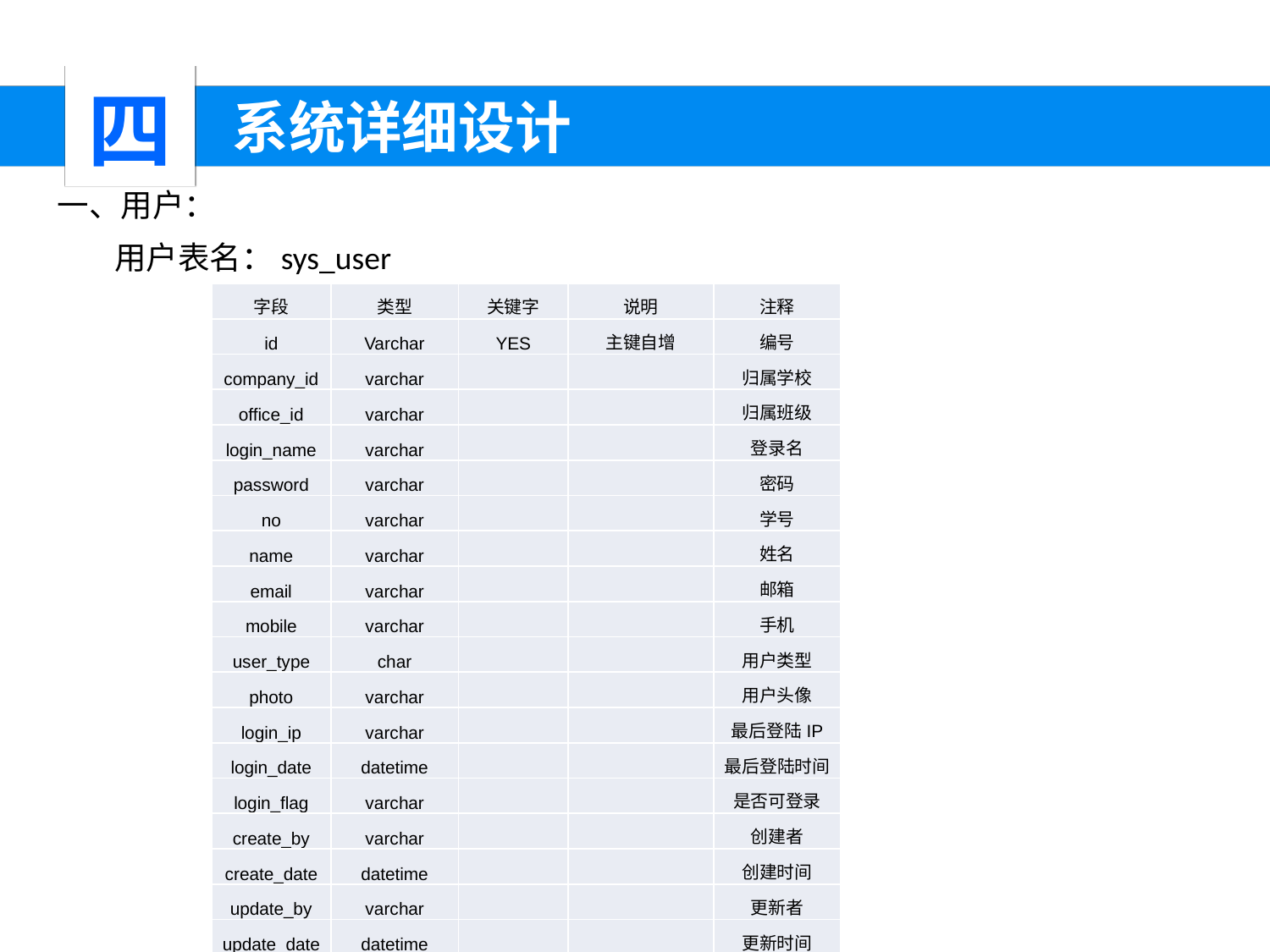

四
                系统详细设计
一、用户：
 用户表名：sys_user
| 字段 | 类型 | 关键字 | 说明 | 注释 |
| --- | --- | --- | --- | --- |
| id | Varchar | YES | 主键自增 | 编号 |
| company\_id | varchar |  |  | 归属学校 |
| office\_id | varchar |  |  | 归属班级 |
| login\_name | varchar |  |  | 登录名 |
| password | varchar |  |  | 密码 |
| no | varchar |  |  | 学号 |
| name | varchar |  |  | 姓名 |
| email | varchar |  |  | 邮箱 |
| mobile | varchar |  |  | 手机 |
| user\_type | char |  |  | 用户类型 |
| photo | varchar |  |  | 用户头像 |
| login\_ip | varchar |  |  | 最后登陆IP |
| login\_date | datetime |  |  | 最后登陆时间 |
| login\_flag | varchar |  |  | 是否可登录 |
| create\_by | varchar |  |  | 创建者 |
| create\_date | datetime |  |  | 创建时间 |
| update\_by | varchar |  |  | 更新者 |
| update\_date | datetime |  |  | 更新时间 |
| remarks | varchar |  |  | 备注信息 |
| del\_flag | char |  |  | 删除标记 |